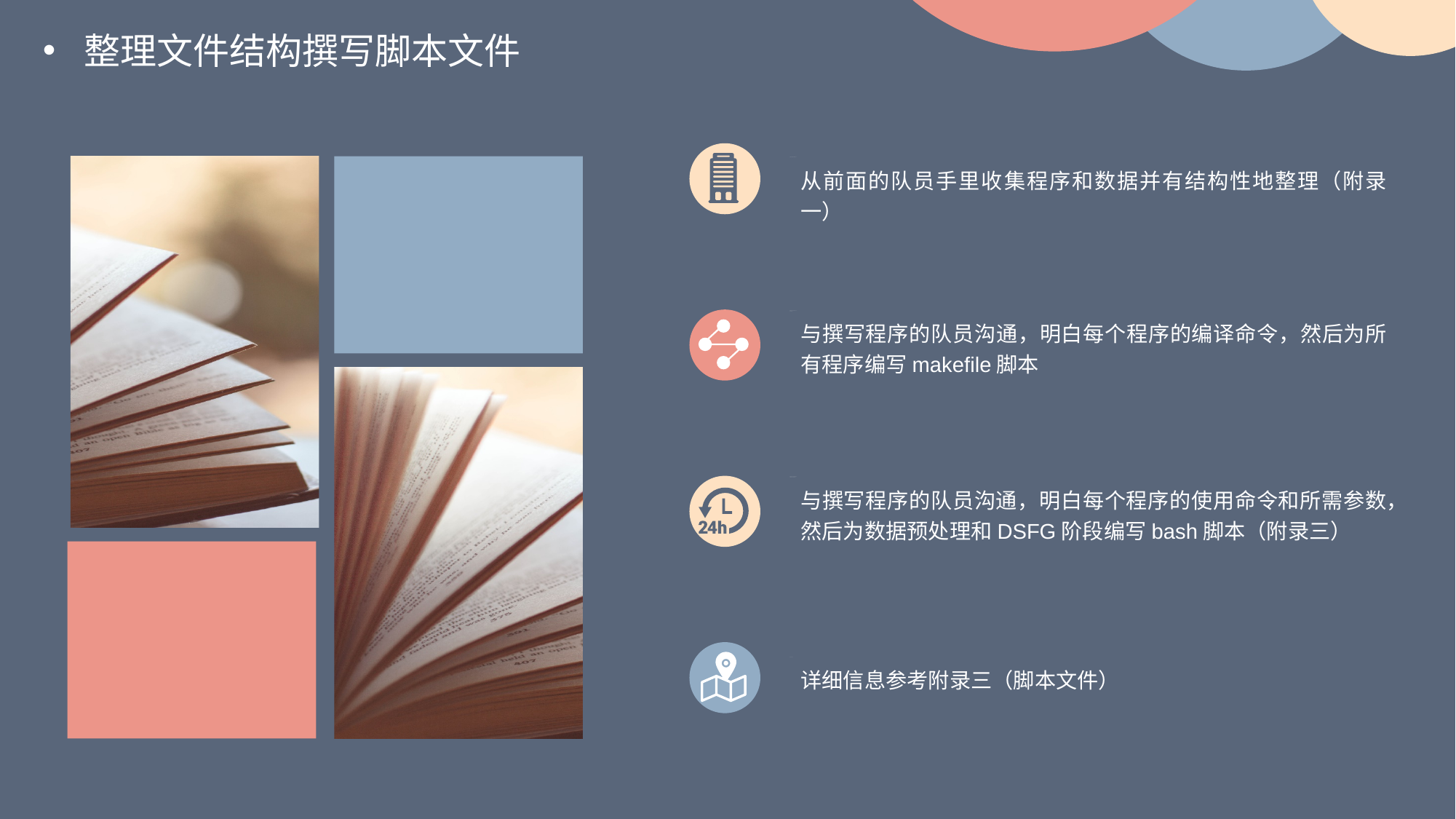

整理文件结构撰写脚本文件

从前面的队员手里收集程序和数据并有结构性地整理（附录一）

与撰写程序的队员沟通，明白每个程序的编译命令，然后为所有程序编写makefile脚本

与撰写程序的队员沟通，明白每个程序的使用命令和所需参数，然后为数据预处理和DSFG阶段编写bash脚本（附录三）

详细信息参考附录三（脚本文件）